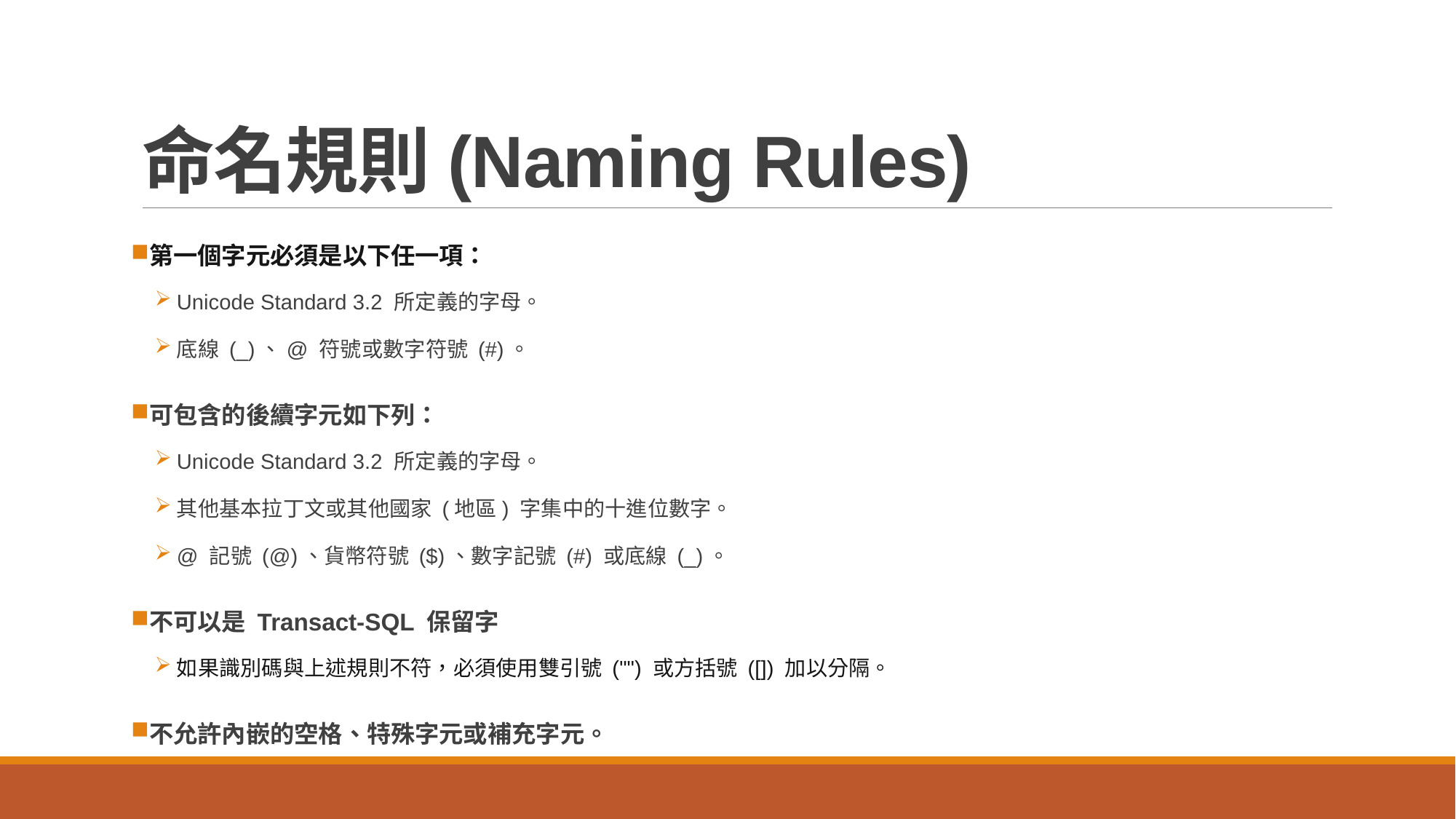

# 命名規則(Naming Rules)
第一個字元必須是以下任一項：
Unicode Standard 3.2 所定義的字母。
底線 (_)、@ 符號或數字符號 (#)。
可包含的後續字元如下列：
Unicode Standard 3.2 所定義的字母。
其他基本拉丁文或其他國家 (地區) 字集中的十進位數字。
@ 記號 (@)、貨幣符號 ($)、數字記號 (#) 或底線 (_)。
不可以是 Transact-SQL 保留字
如果識別碼與上述規則不符，必須使用雙引號 ("") 或方括號 ([]) 加以分隔。
不允許內嵌的空格、特殊字元或補充字元。